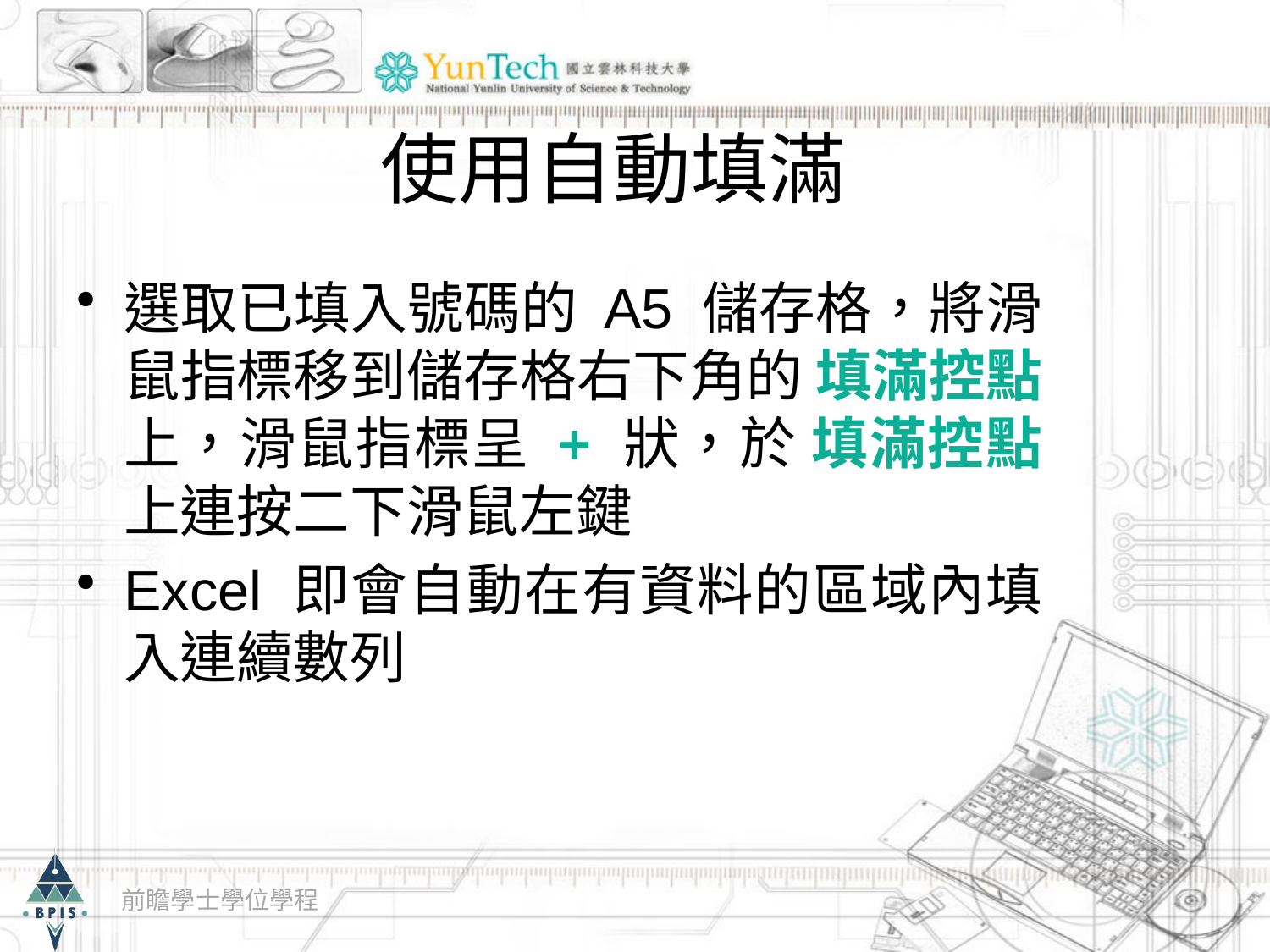

# 使用自動填滿
選取已填入號碼的 A5 儲存格，將滑鼠指標移到儲存格右下角的 填滿控點 上，滑鼠指標呈 + 狀，於 填滿控點 上連按二下滑鼠左鍵
Excel 即會自動在有資料的區域內填入連續數列